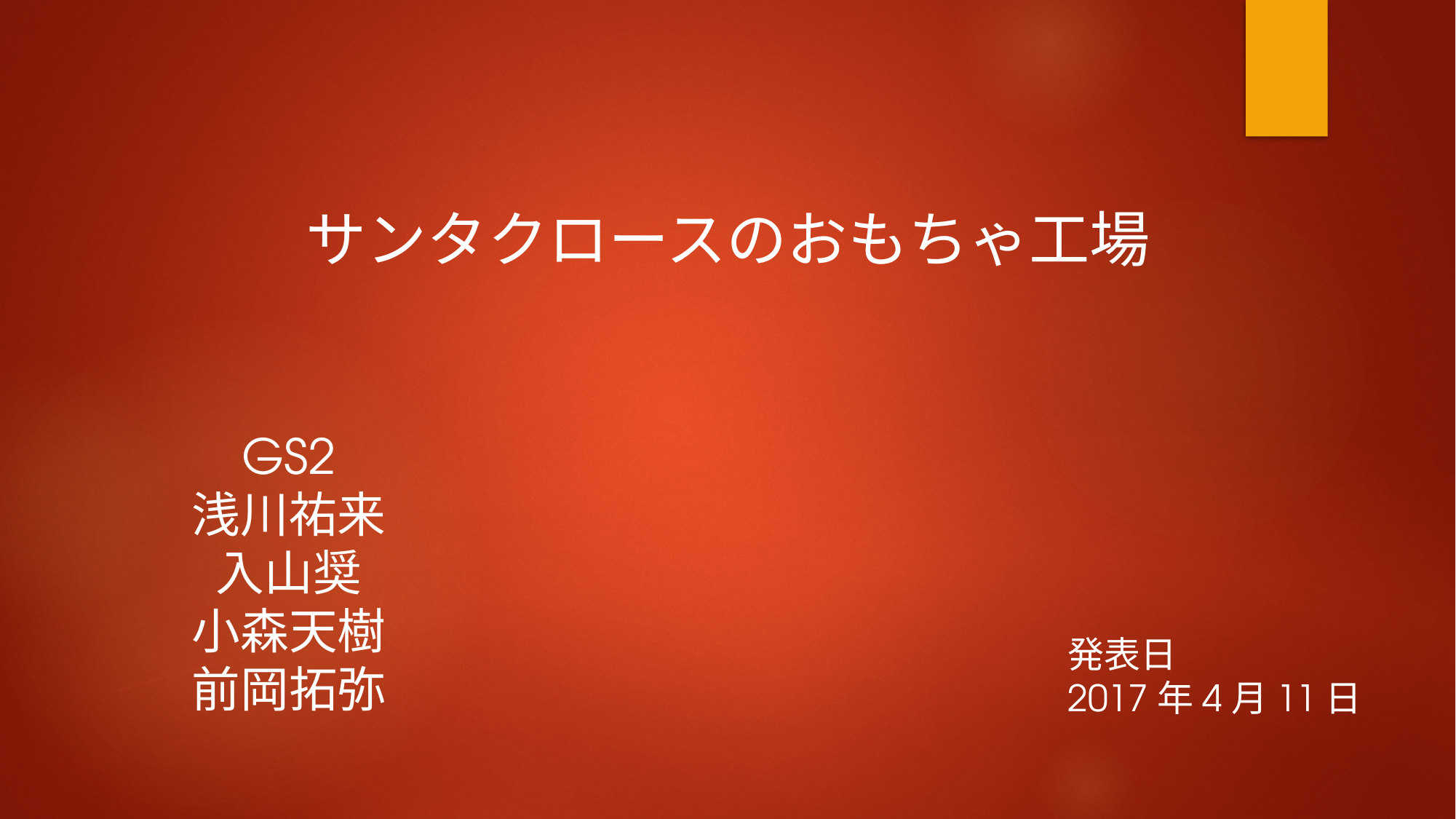

サンタクロースのおもちゃ工場
GS2
浅川祐来
入山奨
小森天樹
前岡拓弥
発表日
2017年4月11日